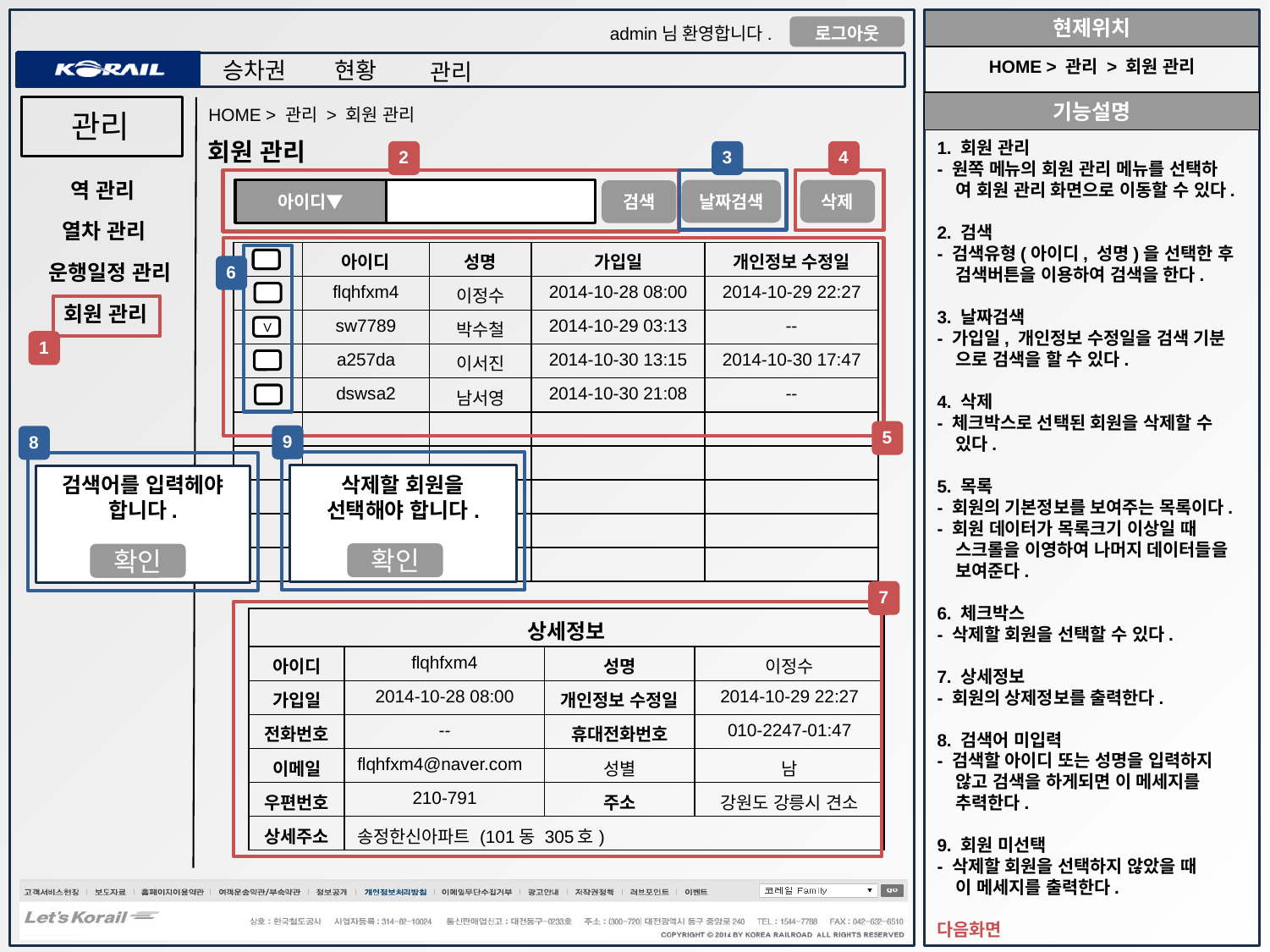

HOME > 관리 > 회원 관리
HOME > 관리 > 회원 관리
관리
1. 회원 관리
- 원쪽 메뉴의 회원 관리 메뉴를 선택하
   여 회원 관리 화면으로 이동할 수 있다.

2. 검색
- 검색유형(아이디, 성명)을 선택한 후
   검색버튼을 이용하여 검색을 한다.

3. 날짜검색
- 가입일, 개인정보 수정일을 검색 기분
   으로 검색을 할 수 있다.

4. 삭제
- 체크박스로 선택된 회원을 삭제할 수
   있다.

5. 목록
- 회원의 기본정보를 보여주는 목록이다.
- 회원 데이터가 목록크기 이상일 때
   스크롤을 이영하여 나머지 데이터들을
   보여준다.

6. 체크박스
- 삭제할 회원을 선택할 수 있다.

7. 상세정보
- 회원의 상제정보를 출력한다.

8. 검색어 미입력
- 검색할 아이디 또는 성명을 입력하지
   않고 검색을 하게되면 이 메세지를
   추력한다.

9. 회원 미선택
- 삭제할 회원을 선택하지 않았을 때
   이 메세지를 출력한다.

다음화면
회원 관리
2
3
4

역 관리

날짜검색
삭제
아이디▼
검색
열차 관리

|  | 아이디 | 성명 | 가입일 | 개인정보 수정일 |
| --- | --- | --- | --- | --- |
|  | flqhfxm4 | 이정수 | 2014-10-28 08:00 | 2014-10-29 22:27 |
|  | sw7789 | 박수철 | 2014-10-29 03:13 | -- |
|  | a257da | 이서진 | 2014-10-30 13:15 | 2014-10-30 17:47 |
|  | dswsa2 | 남서영 | 2014-10-30 21:08 | -- |
|  |  |  |  |  |
|  |  |  |  |  |
|  |  |  |  |  |
|  |  |  |  |  |
|  |  |  |  |  |

운행일정 관리
6

회원 관리

V

1

5

9
8

삭제할 회원을 선택해야 합니다.
검색어를 입력헤야 합니다.
확인
확인
7

| 상세정보 |  |  |  |
| --- | --- | --- | --- |
| 아이디 | flqhfxm4 | 성명 | 이정수 |
| 가입일 | 2014-10-28 08:00 | 개인정보 수정일 | 2014-10-29 22:27 |
| 전화번호 | -- | 휴대전화번호 | 010-2247-01:47 |
| 이메일 | flqhfxm4@naver.com | 성별 | 남 |
| 우편번호 | 210-791 | 주소 | 강원도 강릉시 견소 |
| 상세주소 | 송정한신아파트 (101동 305호) |  |  |